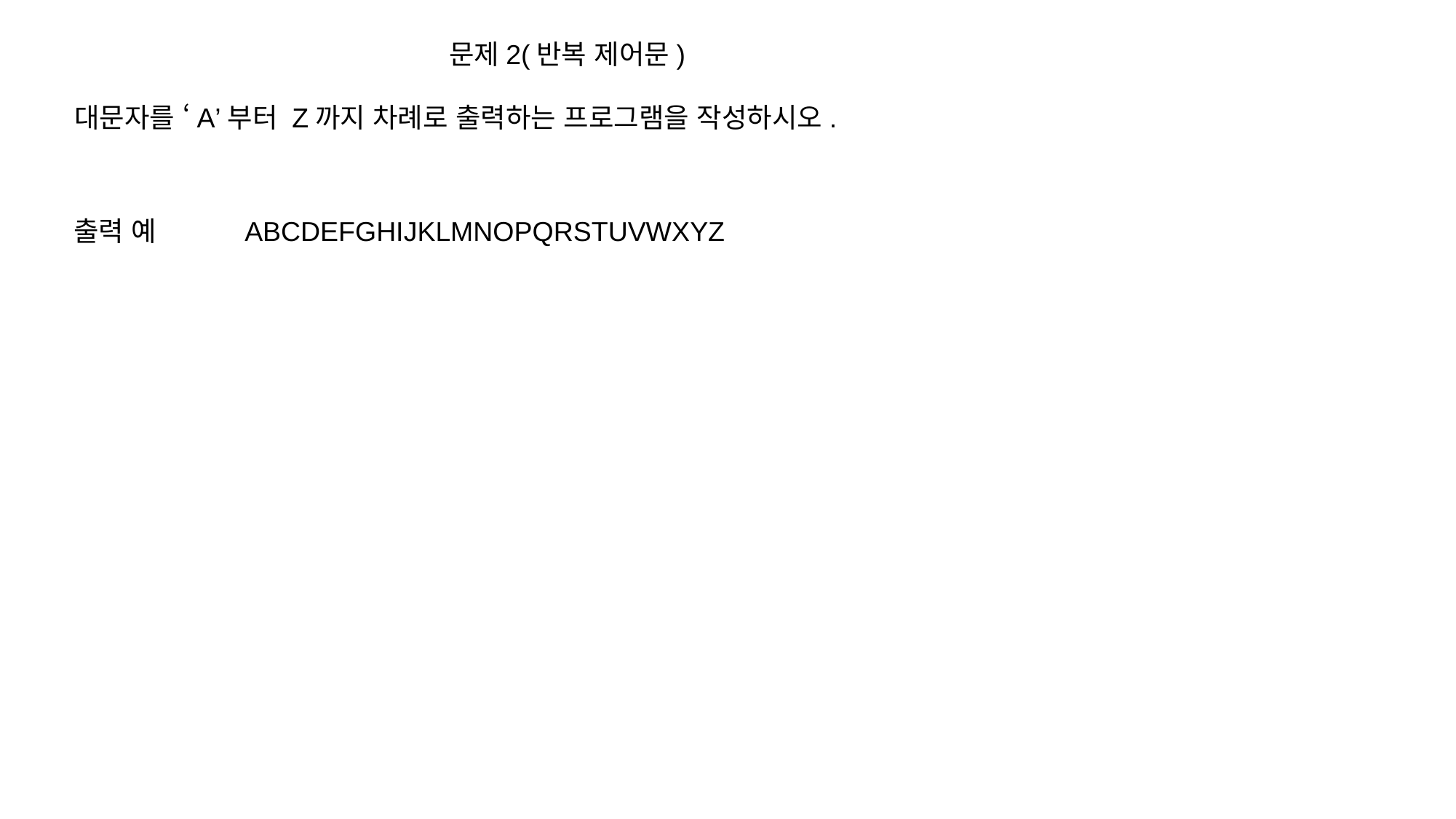

문제2(반복 제어문)
대문자를 ‘A’부터 Z까지 차례로 출력하는 프로그램을 작성하시오.
출력 예
ABCDEFGHIJKLMNOPQRSTUVWXYZ